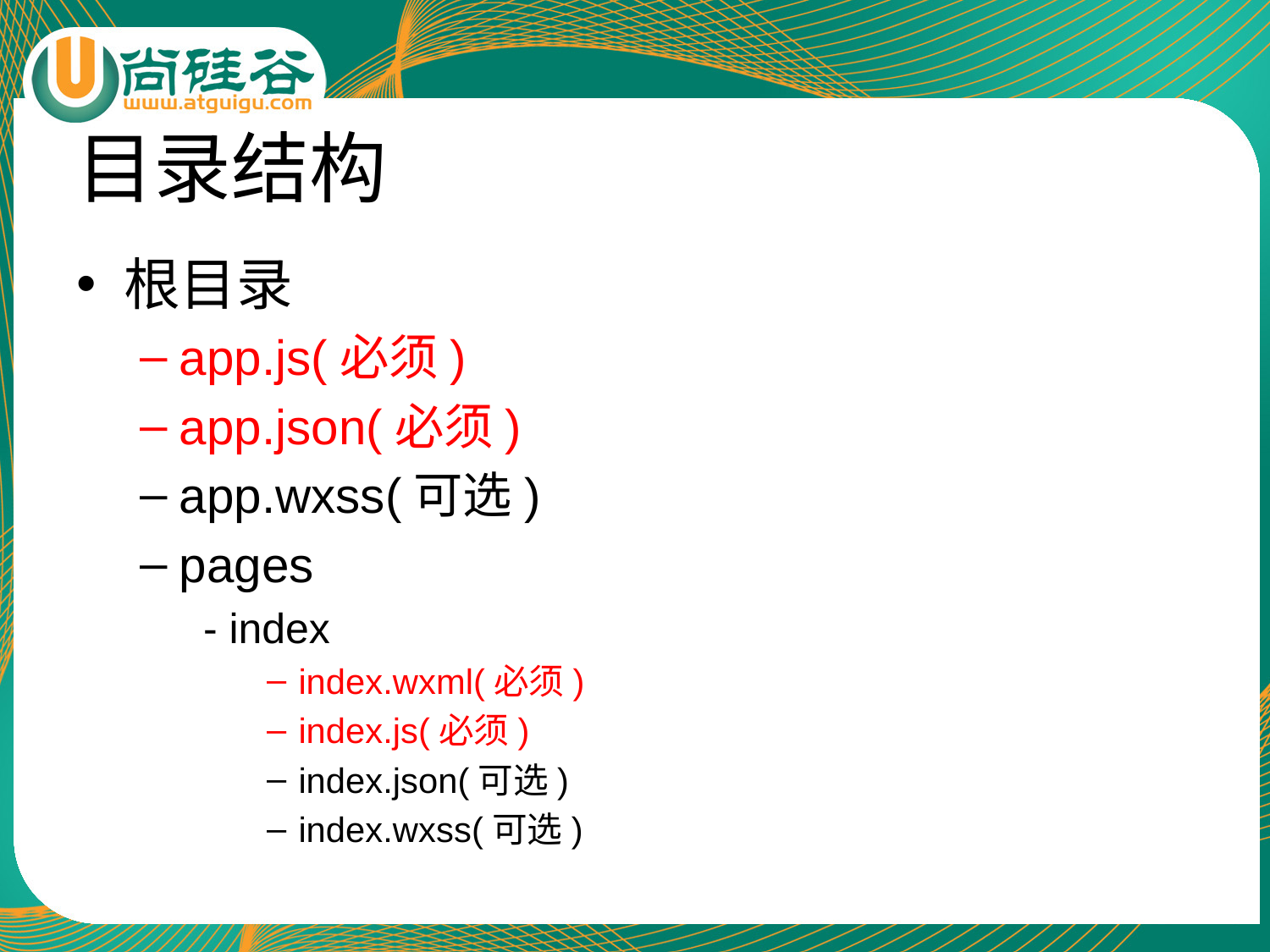

# 目录结构
根目录
app.js(必须)
app.json(必须)
app.wxss(可选)
pages
- index
index.wxml(必须)
index.js(必须)
index.json(可选)
index.wxss(可选)